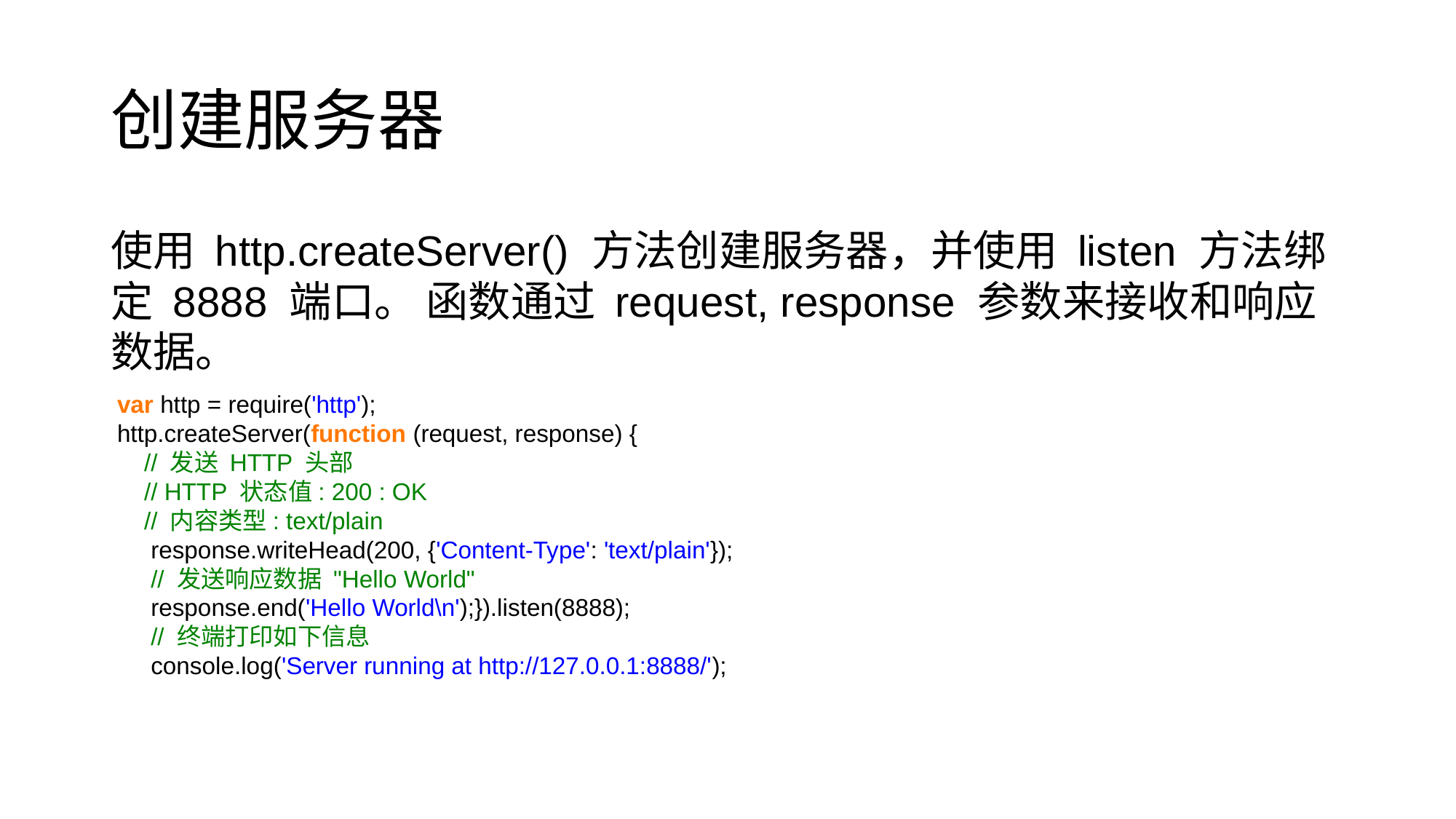

# 创建服务器
使用 http.createServer() 方法创建服务器，并使用 listen 方法绑定 8888 端口。 函数通过 request, response 参数来接收和响应数据。
var http = require('http');
http.createServer(function (request, response) {
    // 发送 HTTP 头部
    // HTTP 状态值: 200 : OK
    // 内容类型: text/plain
     response.writeHead(200, {'Content-Type': 'text/plain'});
     // 发送响应数据 "Hello World"
     response.end('Hello World\n');}).listen(8888);
     // 终端打印如下信息
     console.log('Server running at http://127.0.0.1:8888/');